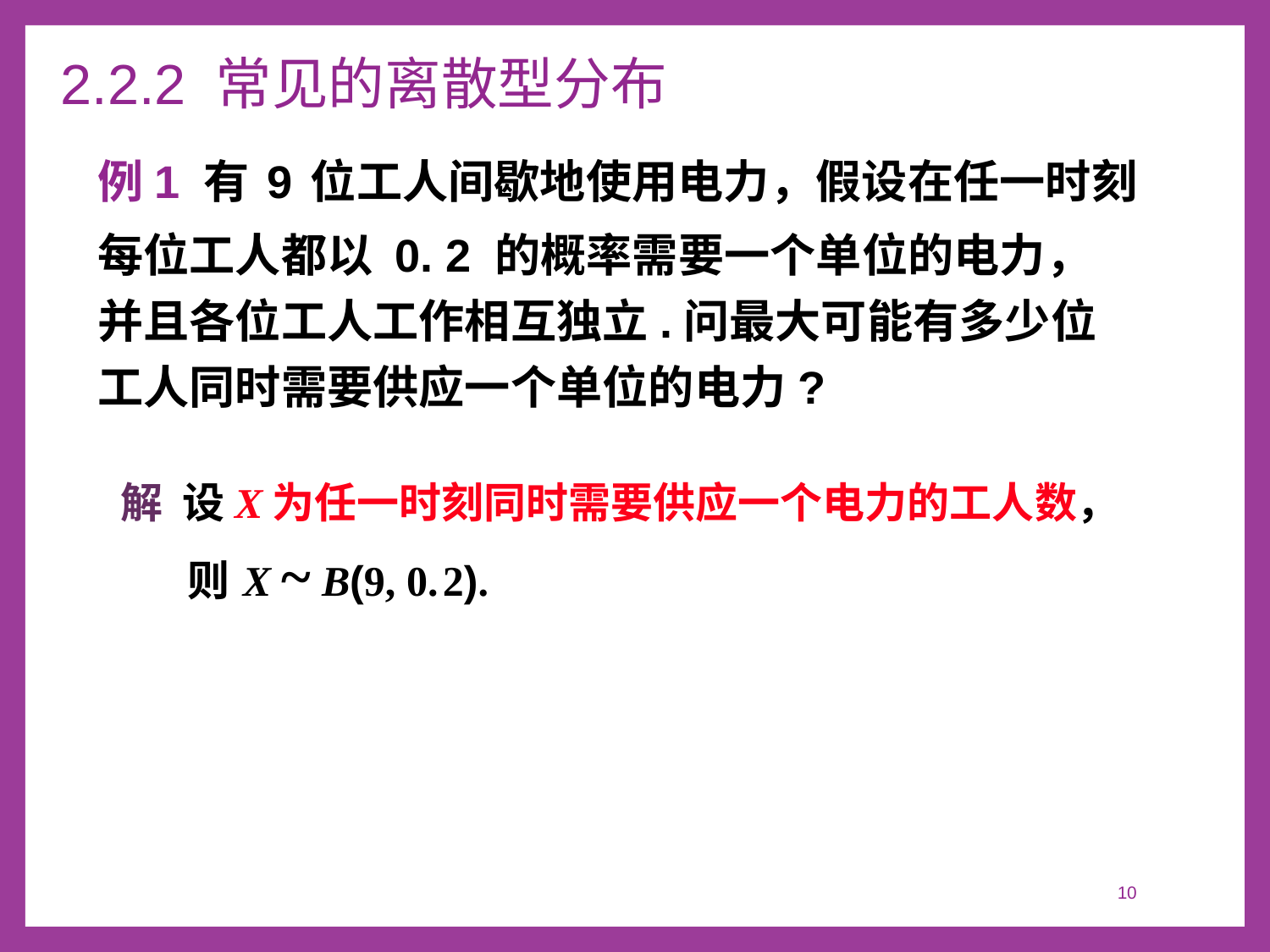

# 2.2.2 常见的离散型分布
例1 有 9 位工人间歇地使用电力，假设在任一时刻
每位工人都以 0. 2 的概率需要一个单位的电力，
并且各位工人工作相互独立.问最大可能有多少位
工人同时需要供应一个单位的电力?
解  设 X 为任一时刻同时需要供应一个电力的工人数，
则 X ~ B(9, 0. 2).
10